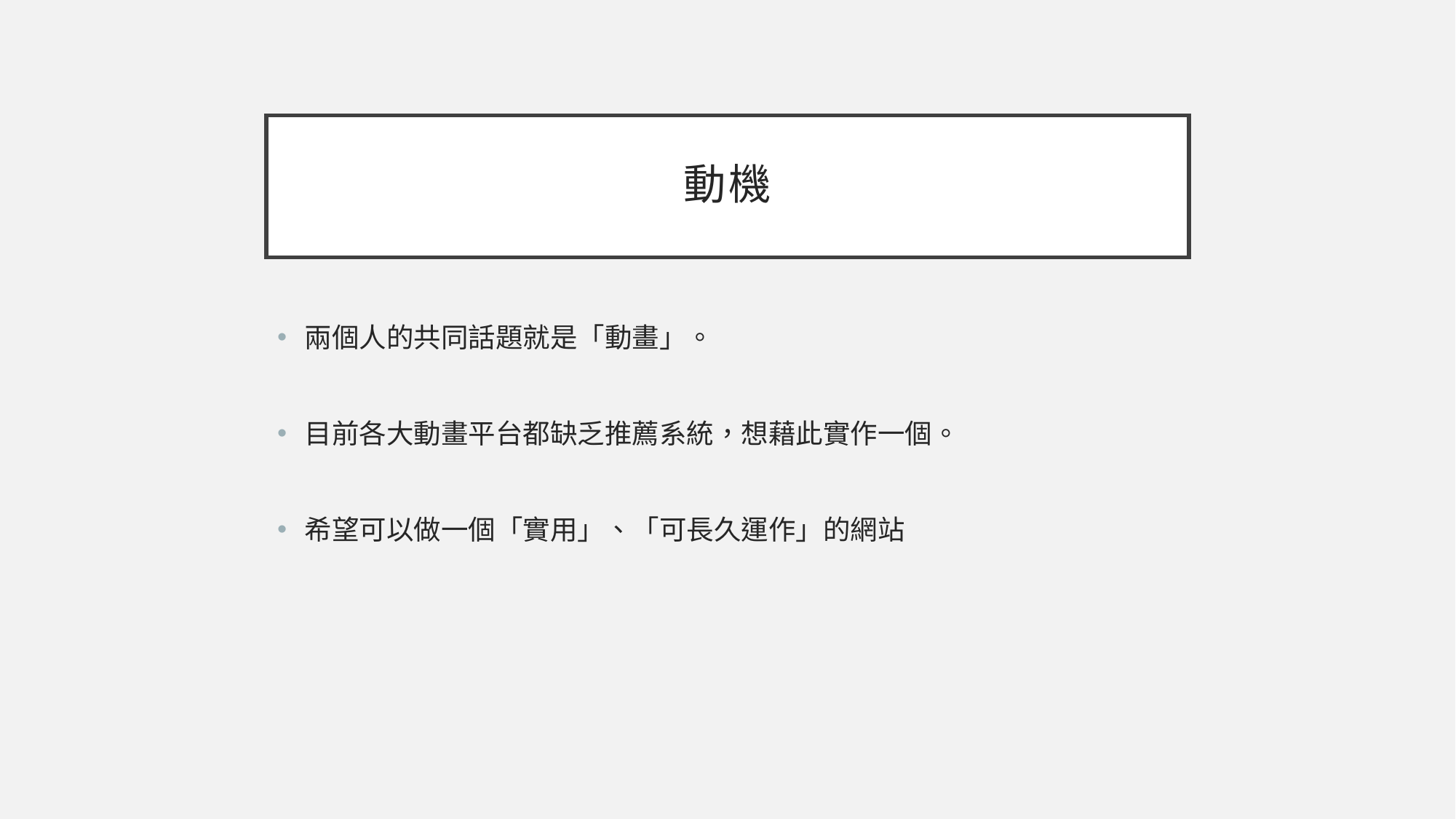

# 動機
兩個人的共同話題就是「動畫」。

目前各大動畫平台都缺乏推薦系統，想藉此實作一個。

希望可以做一個「實用」、「可長久運作」的網站